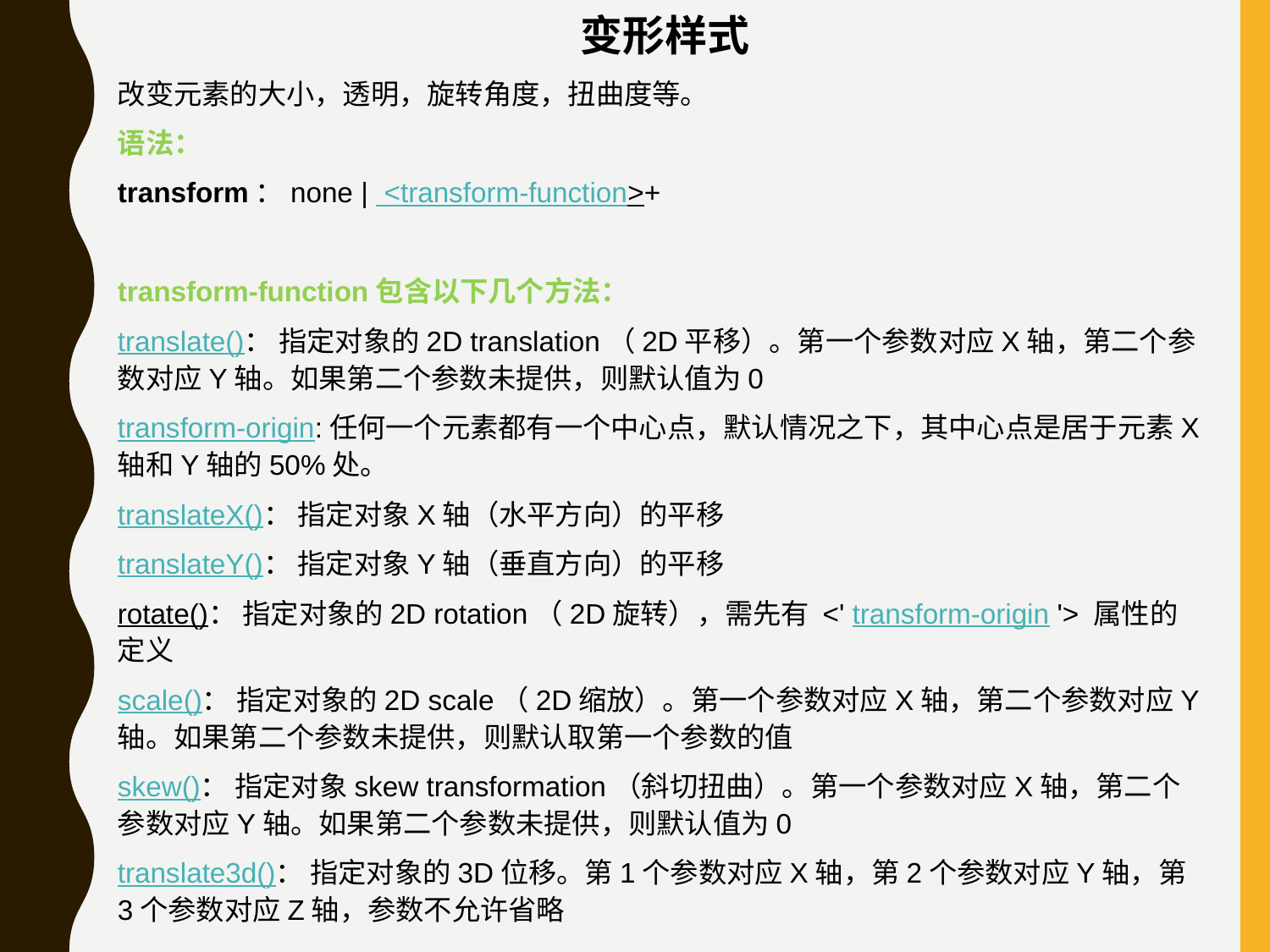

变形样式
改变元素的大小，透明，旋转角度，扭曲度等。
语法：
transform：none |  <transform-function>+

transform-function包含以下几个方法：
translate()： 指定对象的2D translation（2D平移）。第一个参数对应X轴，第二个参数对应Y轴。如果第二个参数未提供，则默认值为0
transform-origin:任何一个元素都有一个中心点，默认情况之下，其中心点是居于元素X轴和Y轴的50%处。
translateX()： 指定对象X轴（水平方向）的平移
translateY()： 指定对象Y轴（垂直方向）的平移
rotate()： 指定对象的2D rotation（2D旋转），需先有 <' transform-origin '> 属性的定义
scale()： 指定对象的2D scale（2D缩放）。第一个参数对应X轴，第二个参数对应Y轴。如果第二个参数未提供，则默认取第一个参数的值
skew()： 指定对象skew transformation（斜切扭曲）。第一个参数对应X轴，第二个参数对应Y轴。如果第二个参数未提供，则默认值为0
translate3d()： 指定对象的3D位移。第1个参数对应X轴，第2个参数对应Y轴，第3个参数对应Z轴，参数不允许省略